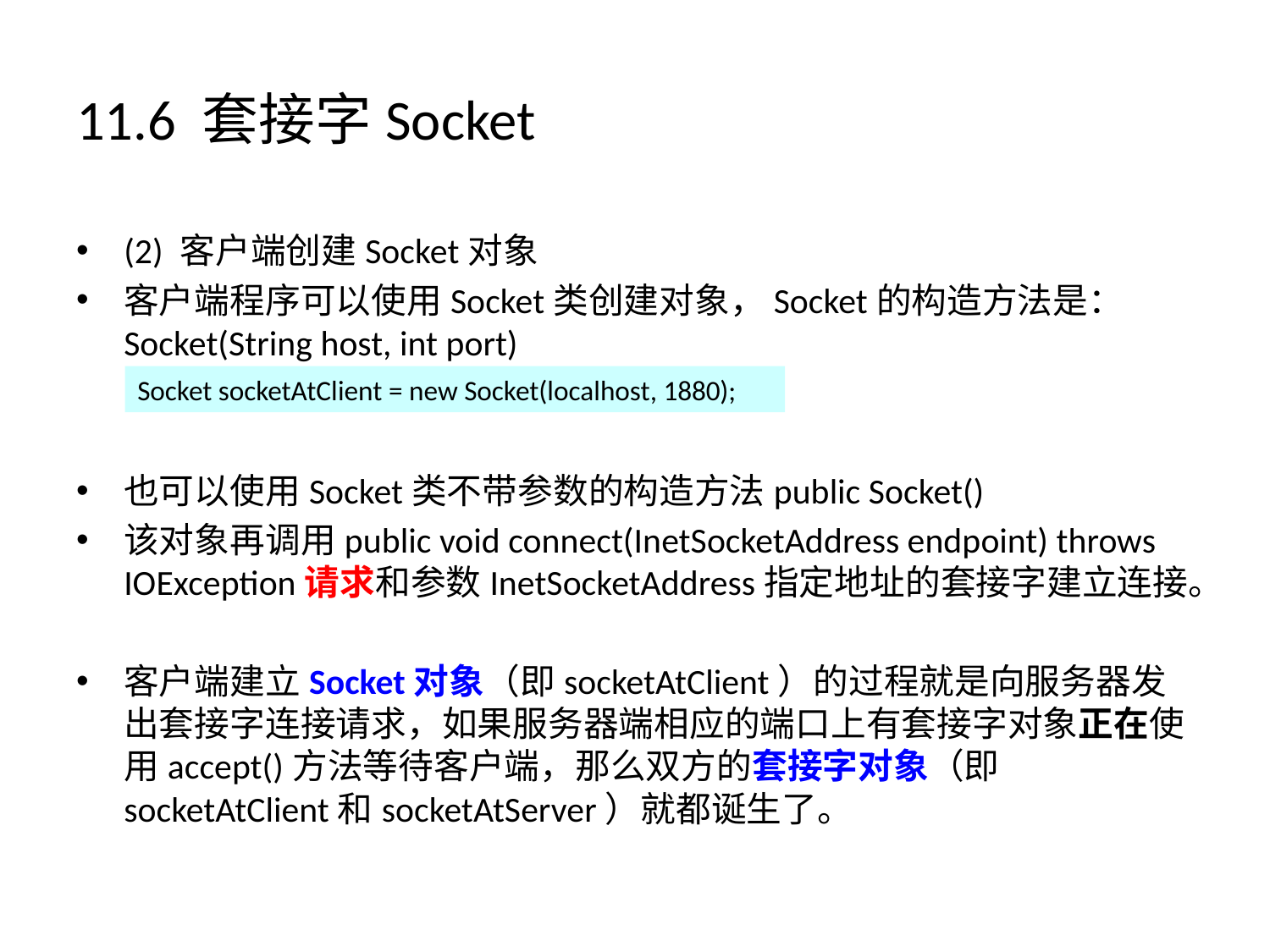

# 11.6 套接字Socket
(2) 客户端创建Socket对象
客户端程序可以使用Socket类创建对象，Socket的构造方法是：Socket(String host, int port)

也可以使用Socket类不带参数的构造方法public Socket()
该对象再调用public void connect(InetSocketAddress endpoint) throws IOException请求和参数InetSocketAddress指定地址的套接字建立连接。

客户端建立Socket对象（即socketAtClient）的过程就是向服务器发出套接字连接请求，如果服务器端相应的端口上有套接字对象正在使用accept()方法等待客户端，那么双方的套接字对象（即socketAtClient和socketAtServer）就都诞生了。
Socket socketAtClient = new Socket(localhost, 1880);